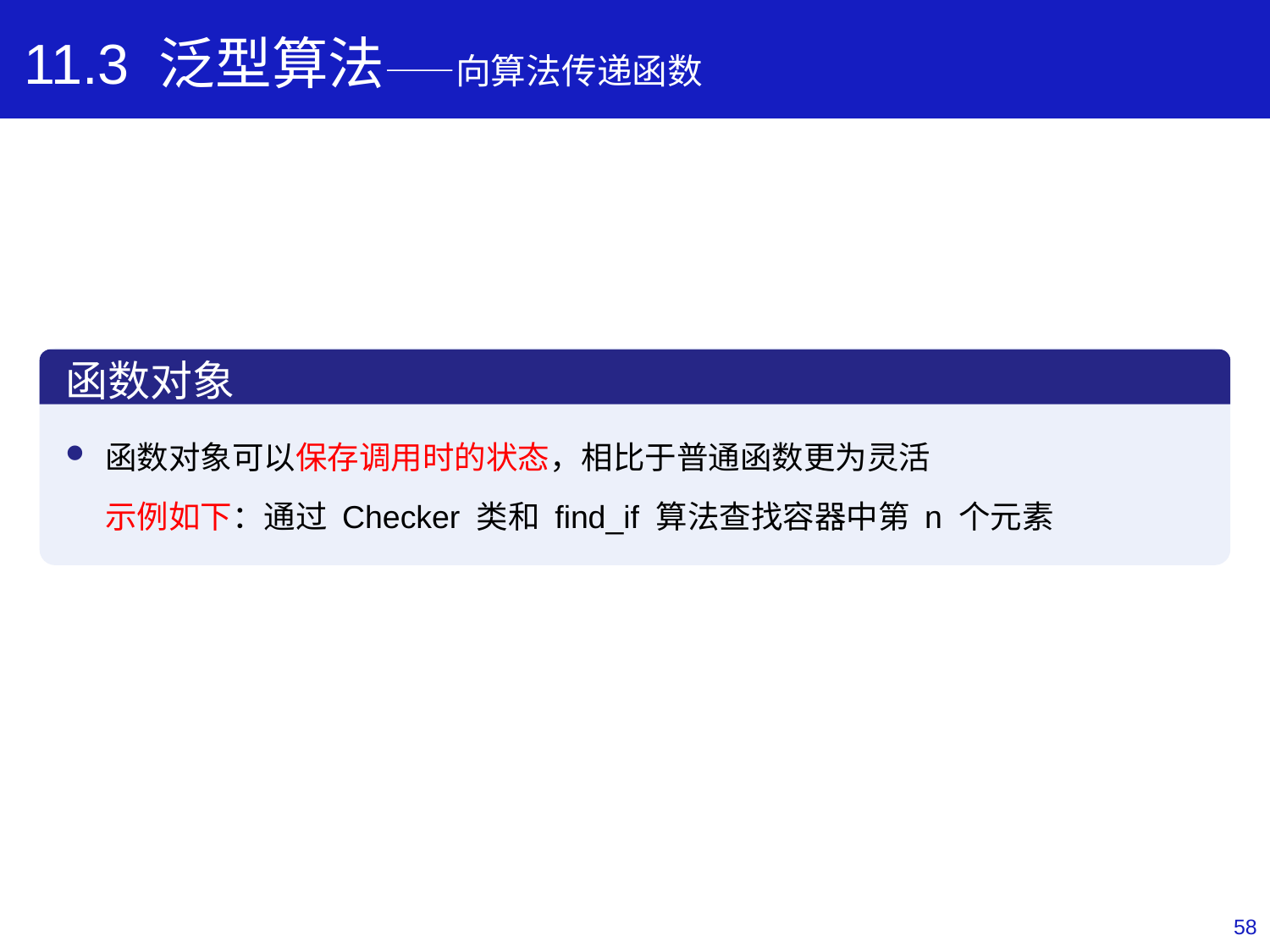

11.3 泛型算法——向算法传递函数
函数对象

函数对象可以保存调用时的状态，相比于普通函数更为灵活
示例如下：通过 Checker 类和 find_if 算法查找容器中第 n 个元素
58